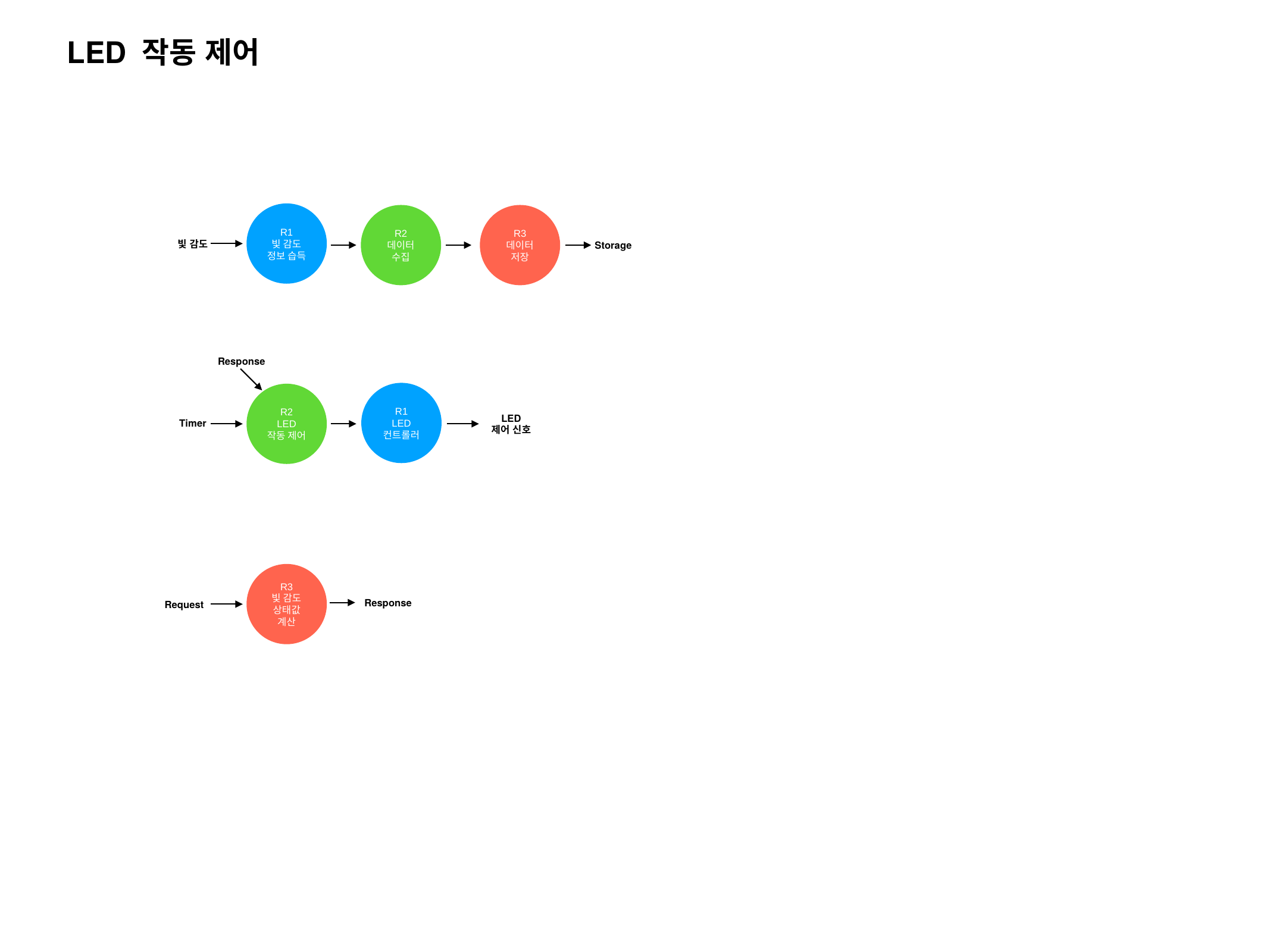

LED 작동 제어
R1
빛 감도 정보 습득
R2
데이터 수집
R3
데이터 저장
빛 감도
Storage

Response

R1
LED
컨트롤러
R2
LED
작동 제어
LED
제어 신호
Timer

R3
빛 감도 상태값
계산
Response
Request